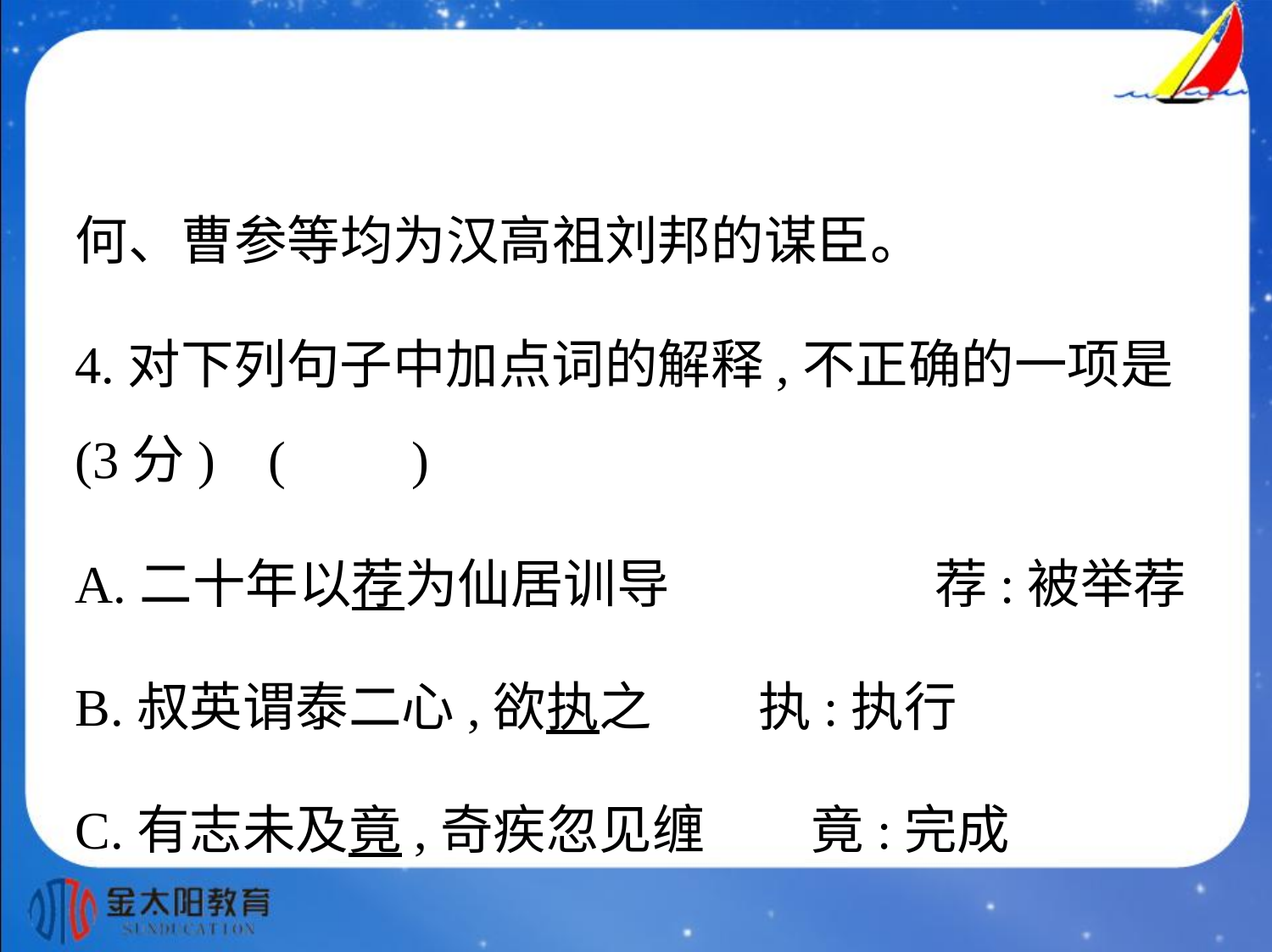

何、曹参等均为汉高祖刘邦的谋臣。
4.对下列句子中加点词的解释,不正确的一项是
(3分) (　    )
A.二十年以荐为仙居训导　　　　　荐:被举荐
B.叔英谓泰二心,欲执之　　执:执行
C.有志未及竟,奇疾忽见缠　　竟:完成